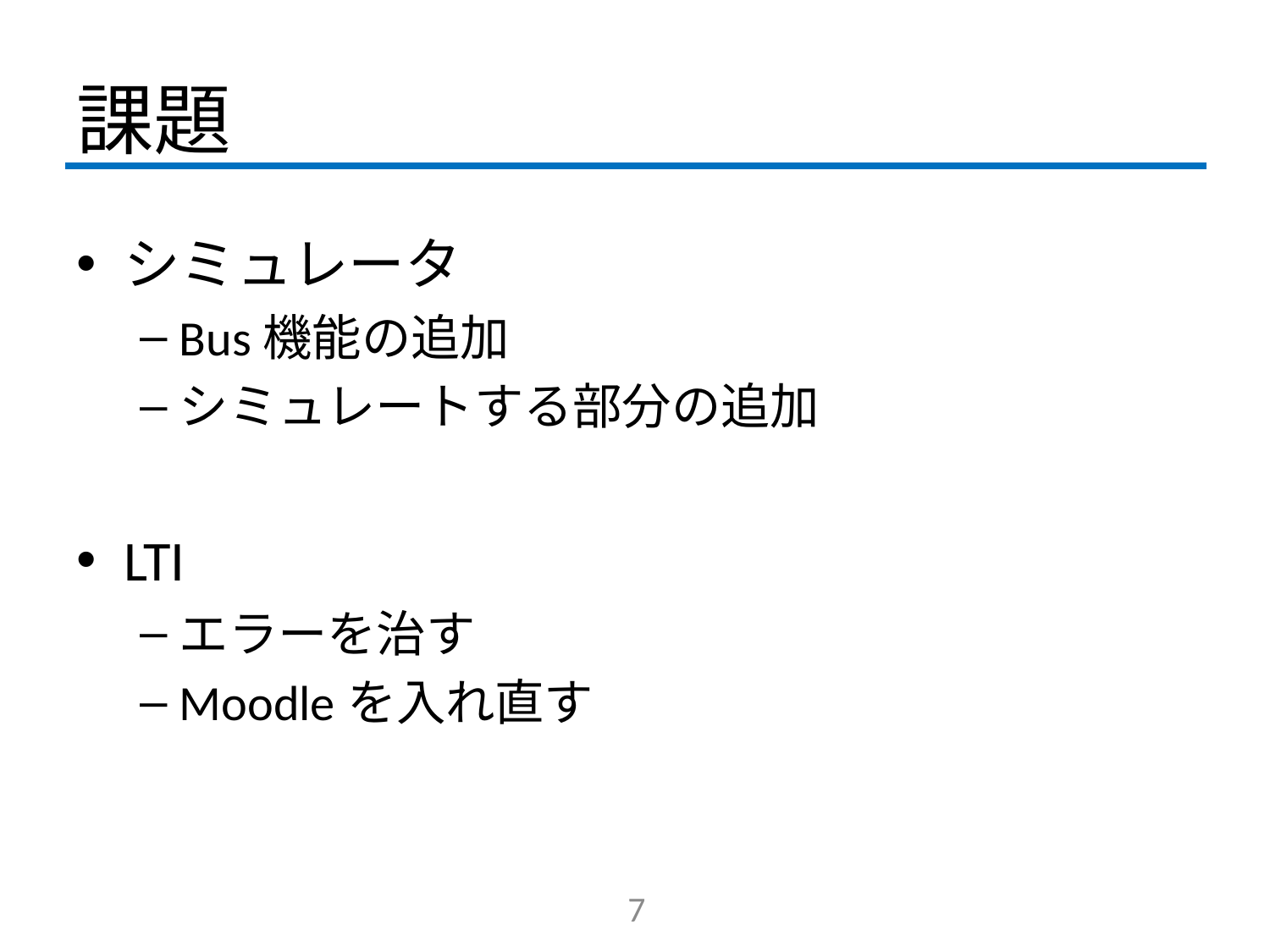

# 課題
シミュレータ
Bus機能の追加
シミュレートする部分の追加

LTI
エラーを治す
Moodleを入れ直す

7